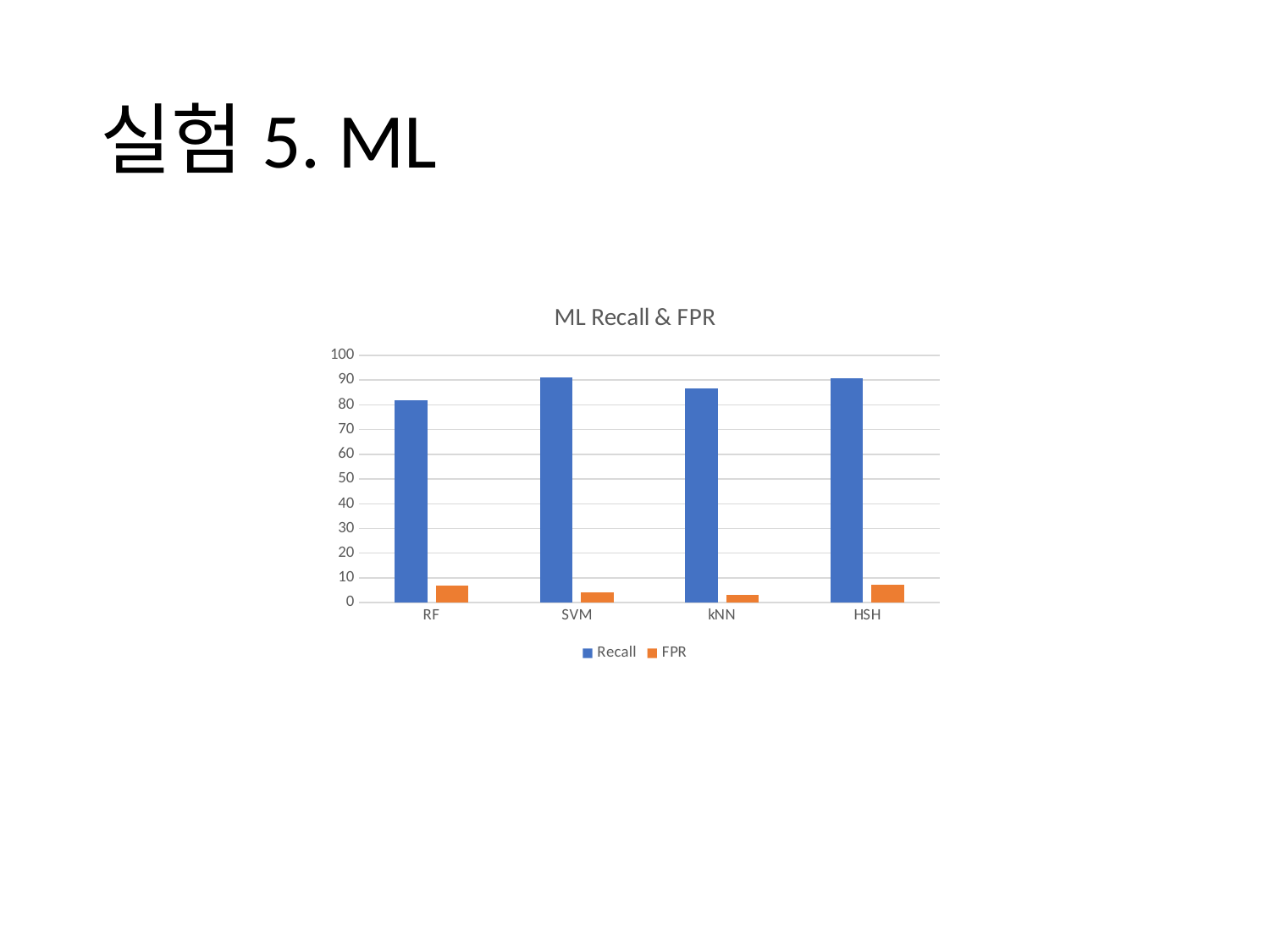

# 실험5. ML

### Chart: ML Recall & FPR

| Category | Recall | FPR |
|---|---|---|
| RF | 81.88000000000001 | 6.828 |
| SVM | 91.06 | 4.26 |
| kNN | 86.8 | 3.0300000000000002 |
| HSH | 90.76 | 7.16 |